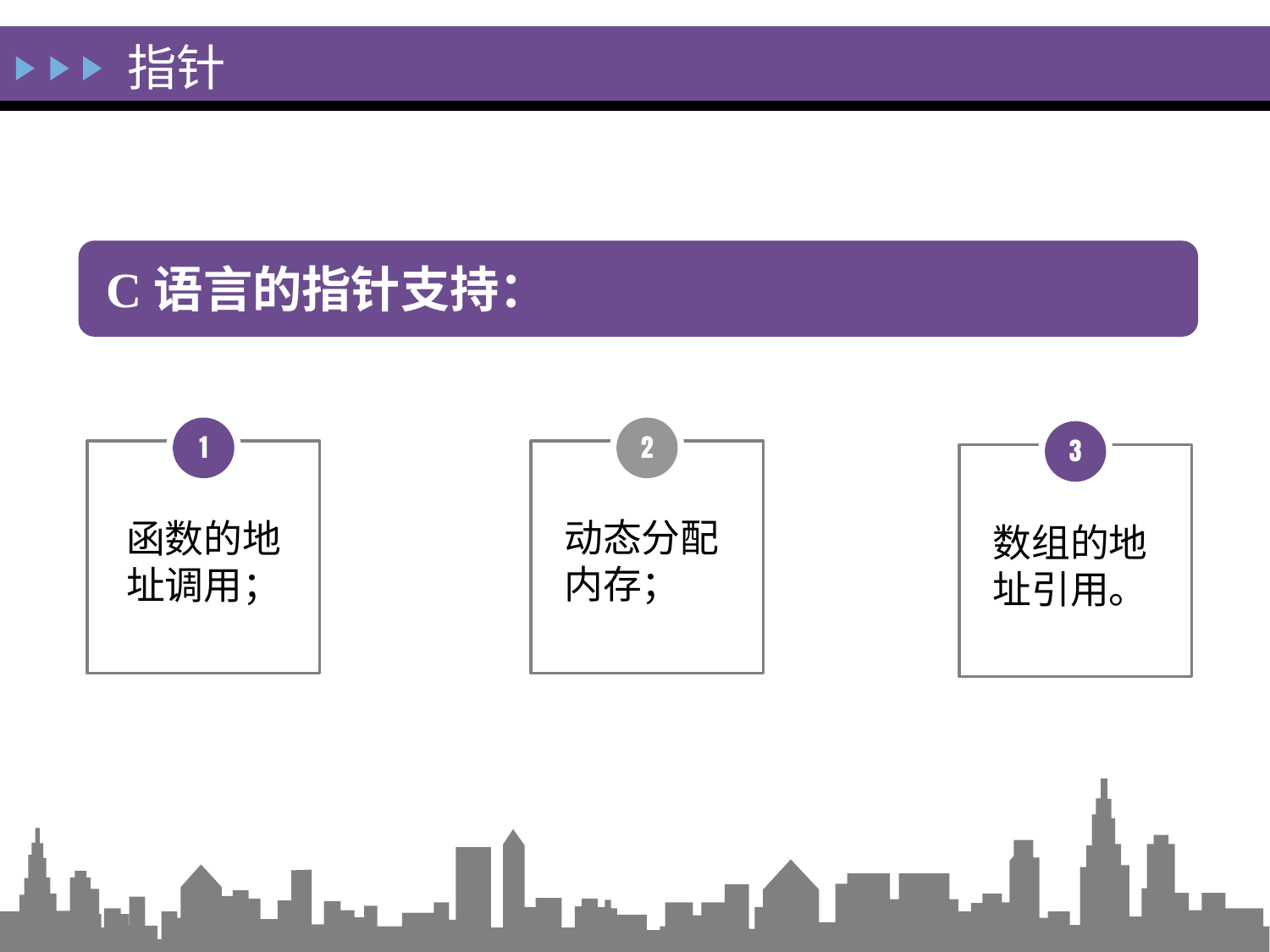

指针

C语言的指针支持：

1

函数的地址调用；

2

动态分配内存；

3

数组的地址引用。